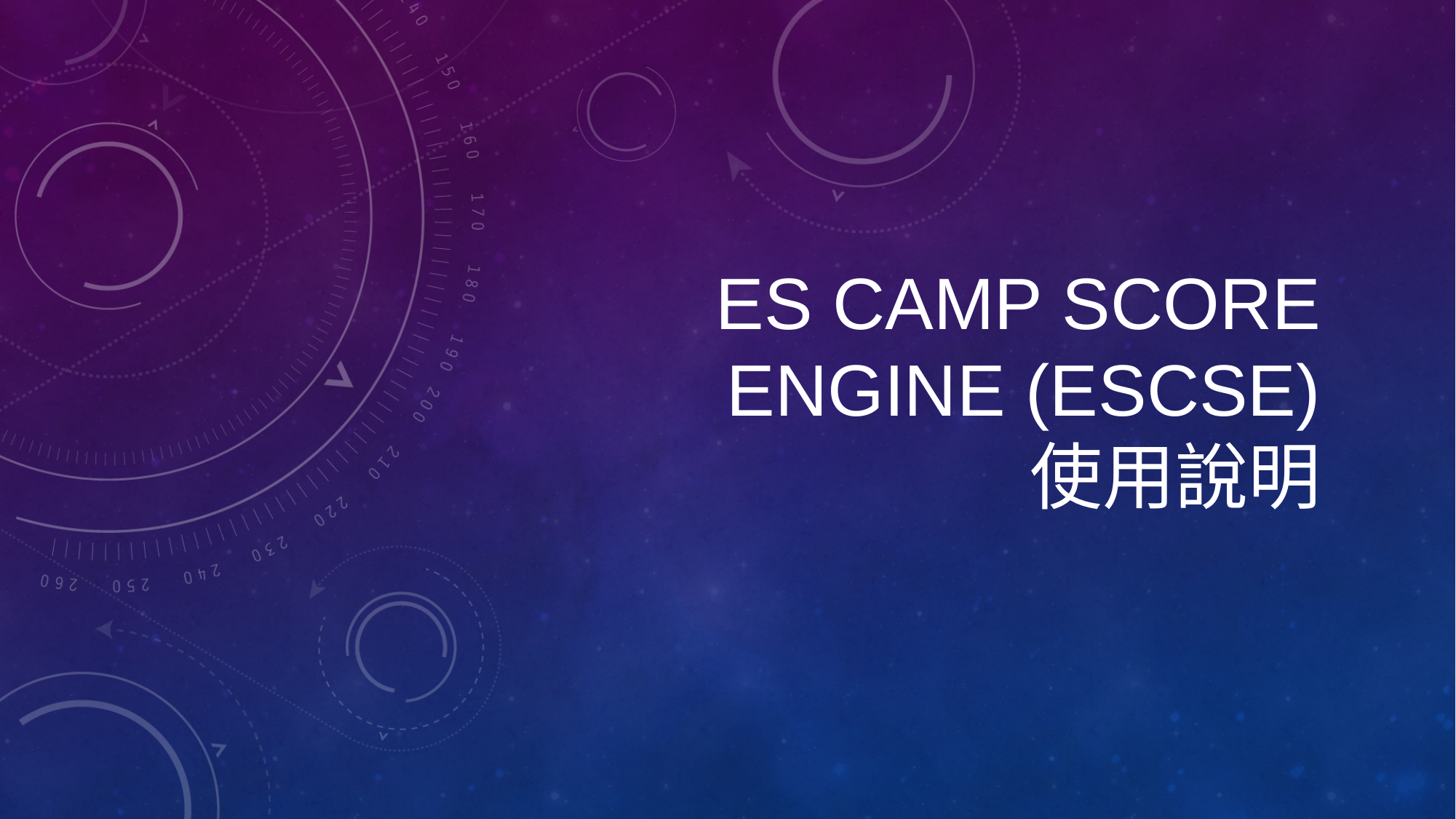

# ES Camp Score Engine (ESCSE) 使用說明